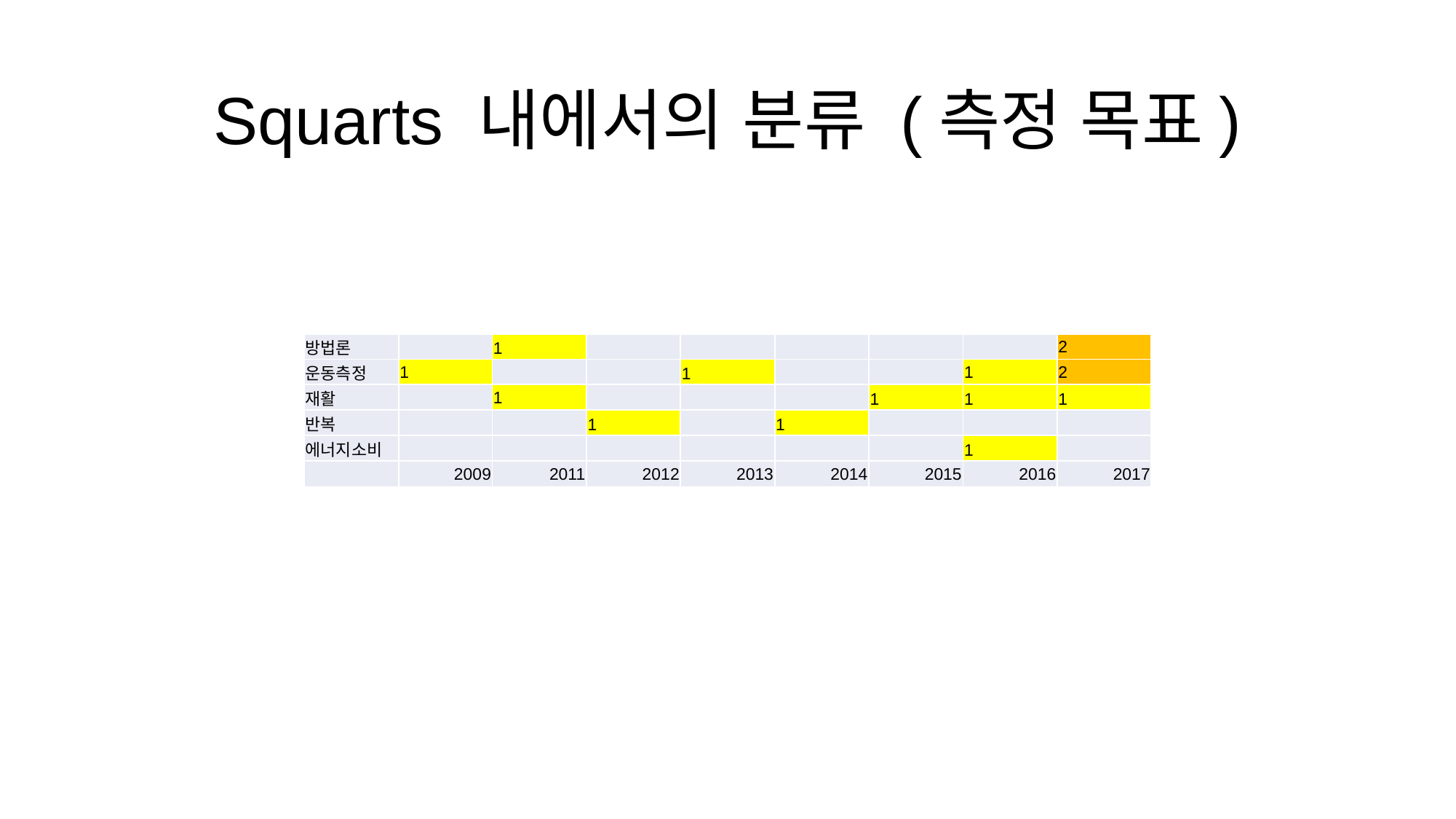

# Squarts 내에서의 분류 (측정 목표)
| 방법론 |  | 1 |  |  |  |  |  | 2 |
| --- | --- | --- | --- | --- | --- | --- | --- | --- |
| 운동측정 | 1 |  |  | 1 |  |  | 1 | 2 |
| 재활 |  | 1 |  |  |  | 1 | 1 | 1 |
| 반복 |  |  | 1 |  | 1 |  |  |  |
| 에너지소비 |  |  |  |  |  |  | 1 |  |
|  | 2009 | 2011 | 2012 | 2013 | 2014 | 2015 | 2016 | 2017 |